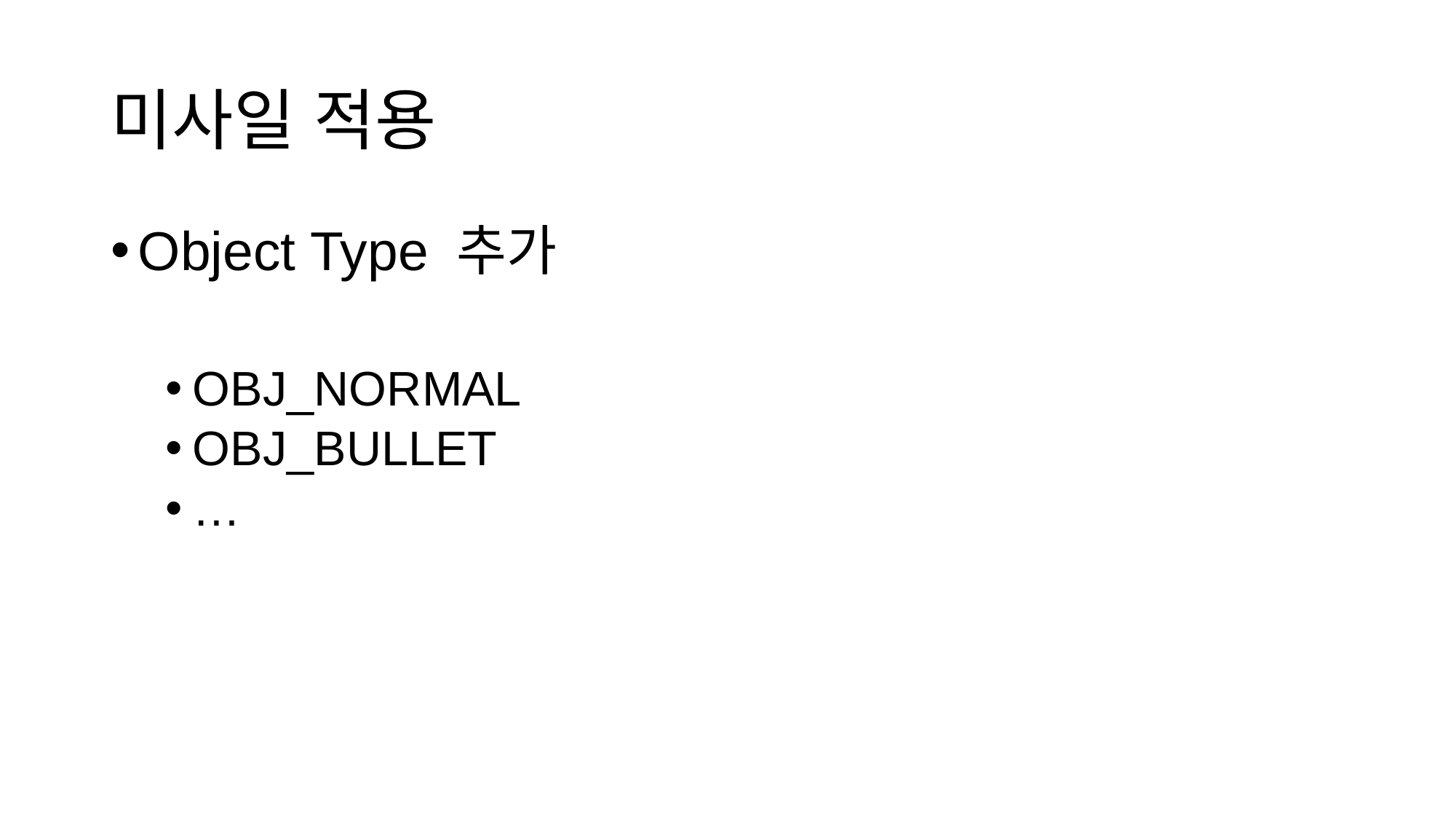

# 미사일 적용
Object Type 추가

OBJ_NORMAL
OBJ_BULLET
…